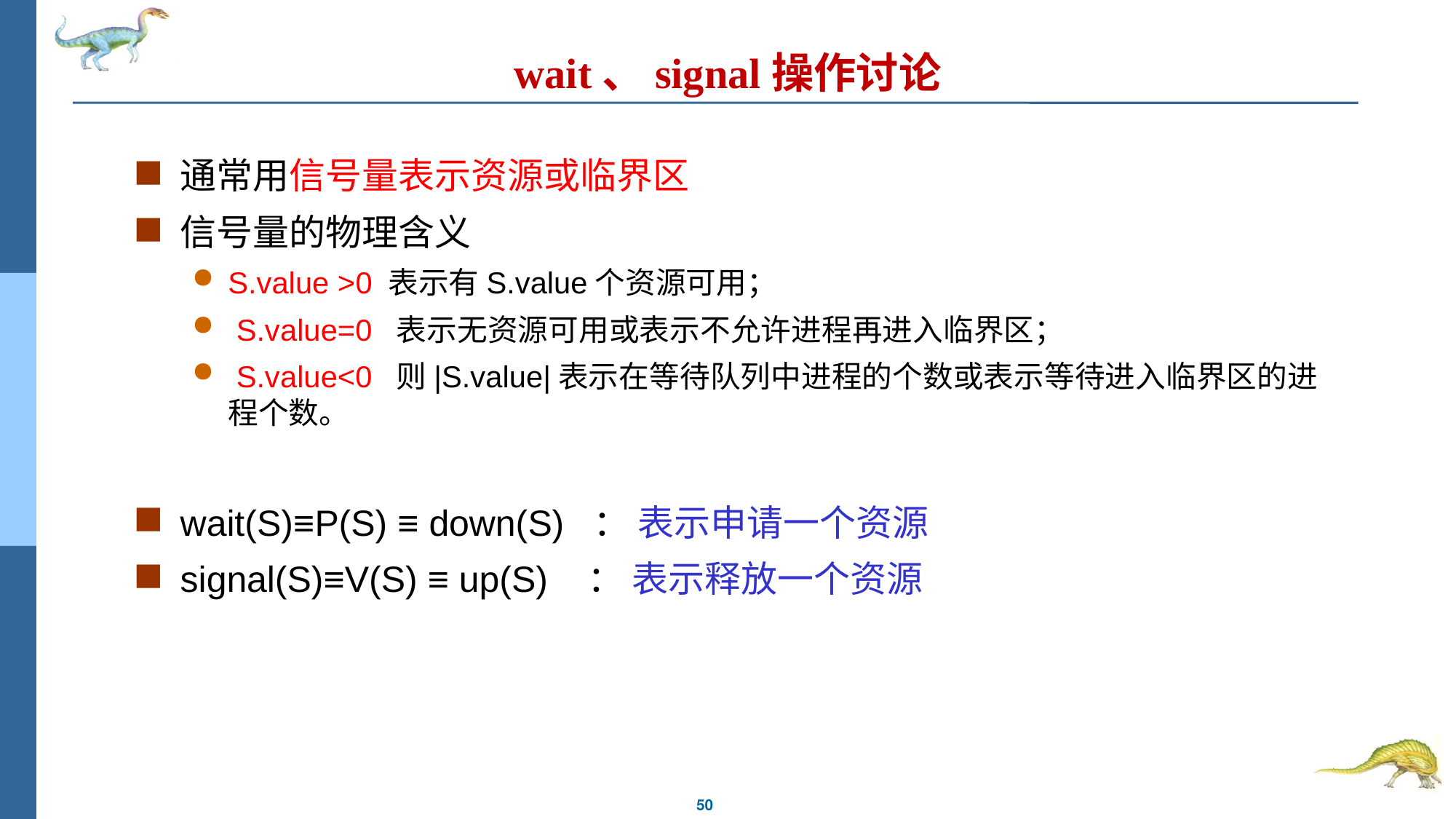

# wait、signal操作讨论
通常用信号量表示资源或临界区
信号量的物理含义
S.value >0 表示有S.value个资源可用；
 S.value=0  表示无资源可用或表示不允许进程再进入临界区；
 S.value<0  则|S.value|表示在等待队列中进程的个数或表示等待进入临界区的进程个数。

wait(S)≡P(S) ≡ down(S)  ： 表示申请一个资源
signal(S)≡V(S) ≡ up(S)   ： 表示释放一个资源